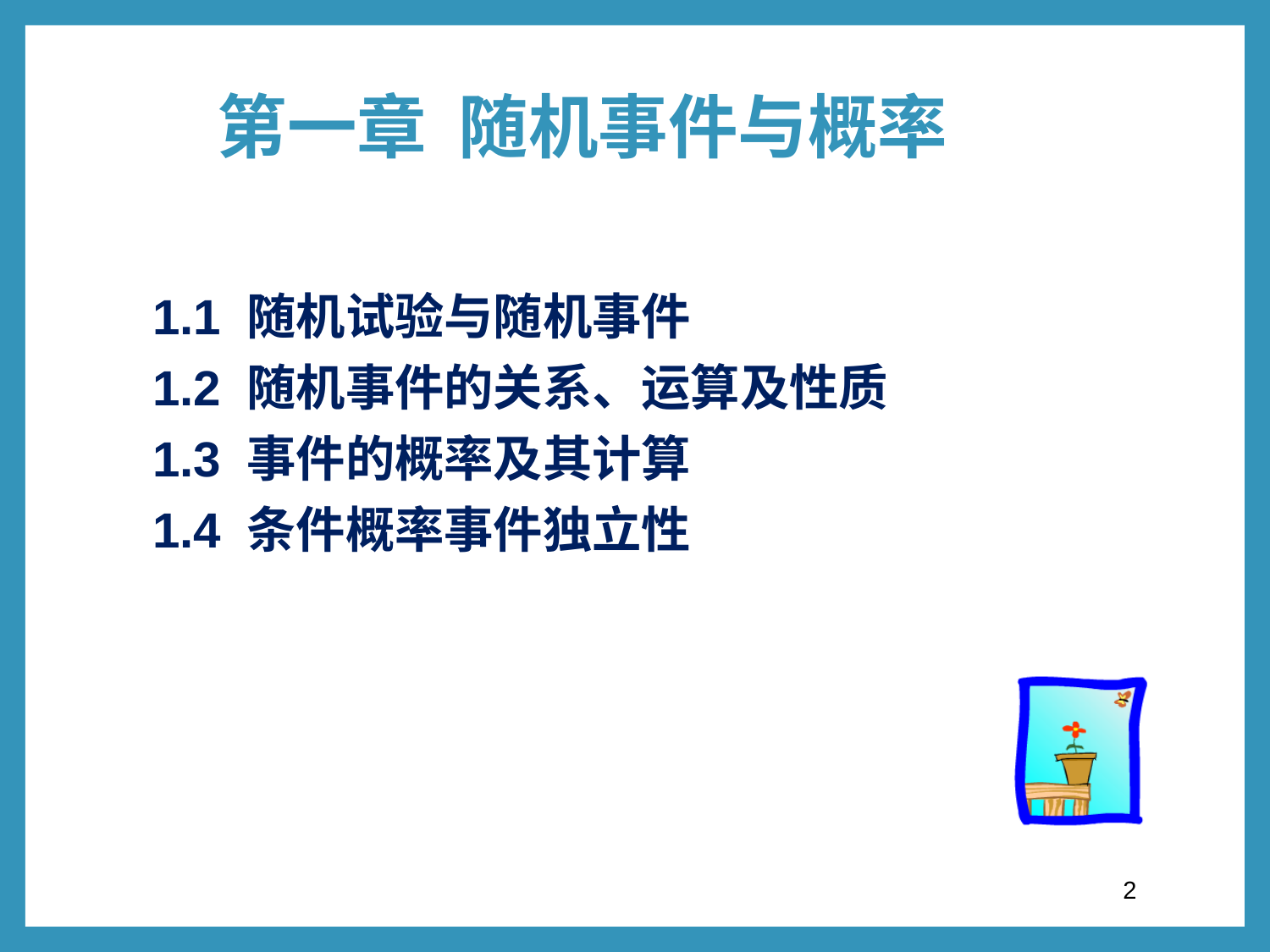

# 第一章  随机事件与概率
1.1 随机试验与随机事件
1.2 随机事件的关系、运算及性质
1.3 事件的概率及其计算
1.4 条件概率事件独立性

2